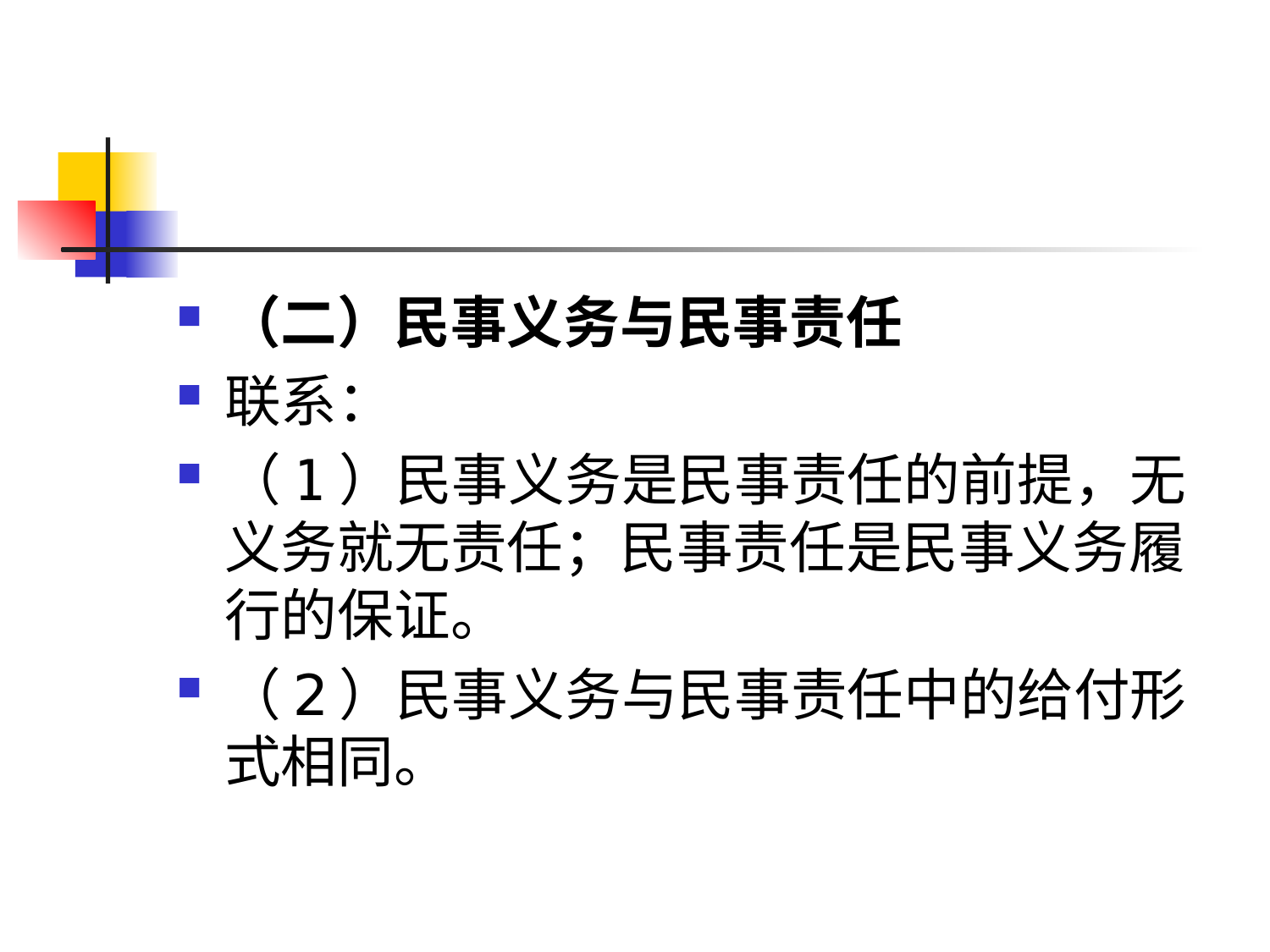

#
（二）民事义务与民事责任
联系：
（1）民事义务是民事责任的前提，无义务就无责任；民事责任是民事义务履行的保证。
（2）民事义务与民事责任中的给付形式相同。